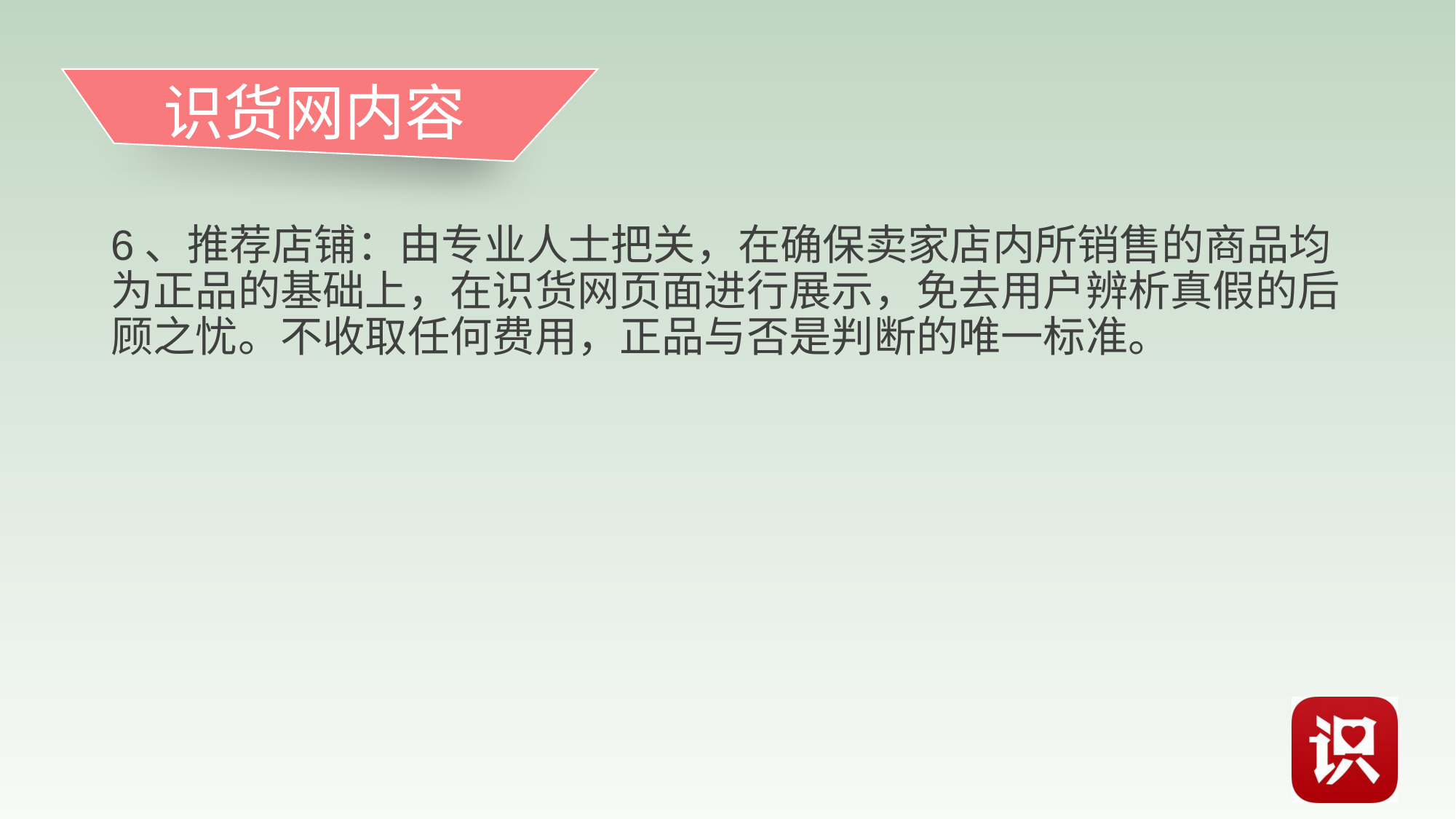

# 识货网内容
6、推荐店铺：由专业人士把关，在确保卖家店内所销售的商品均为正品的基础上，在识货网页面进行展示，免去用户辨析真假的后顾之忧。不收取任何费用，正品与否是判断的唯一标准。